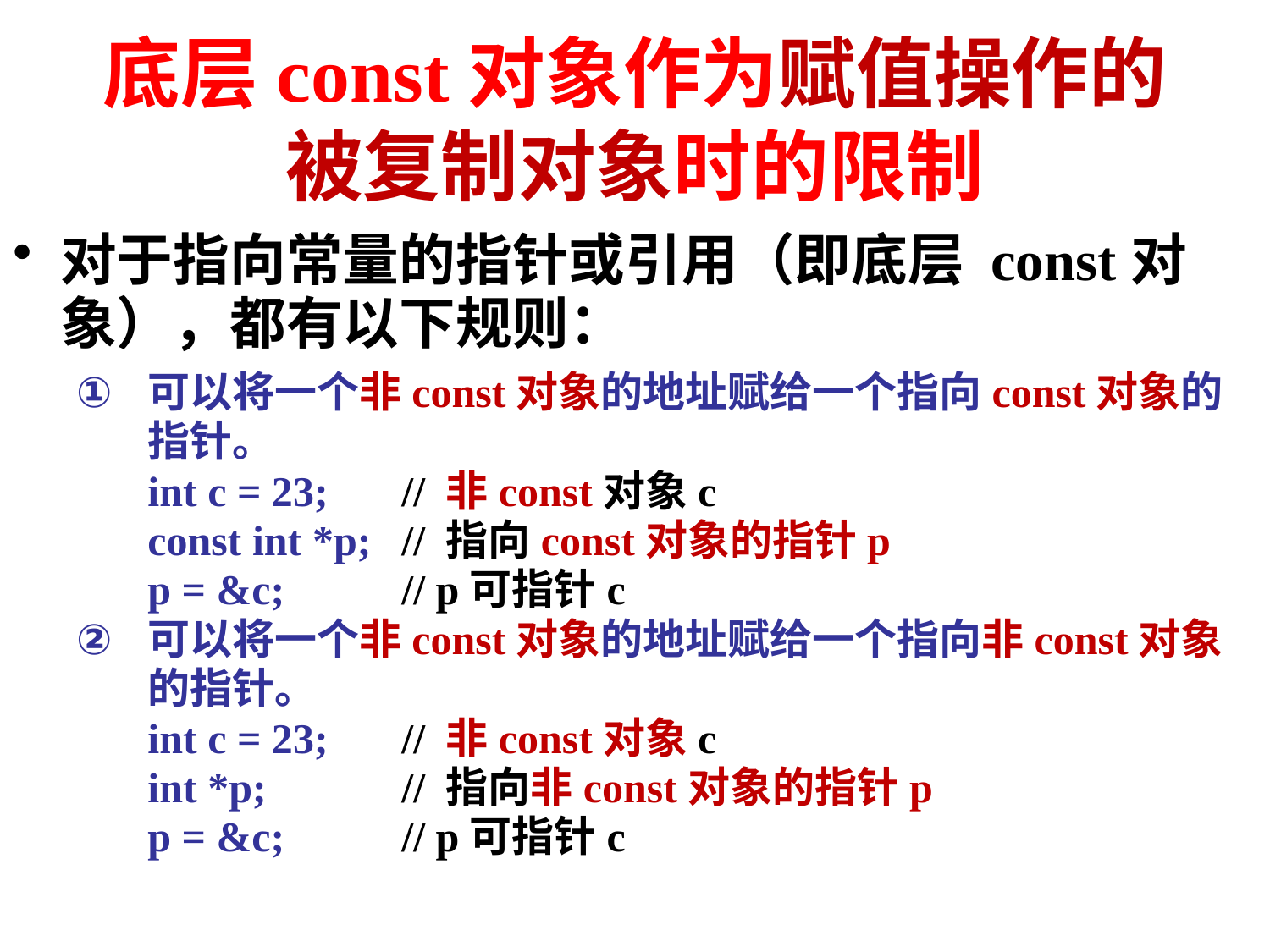

# 底层const对象作为赋值操作的被复制对象时的限制
对于指向常量的指针或引用（即底层 const对象），都有以下规则：
可以将一个非const对象的地址赋给一个指向const对象的指针。
	int c = 23;	// 非const对象c
	const int *p;	// 指向const对象的指针p
	p = &c;	// p可指针c
可以将一个非const对象的地址赋给一个指向非const对象的指针。
	int c = 23;	// 非const对象c
	int *p;		// 指向非const对象的指针p
	p = &c;	// p可指针c